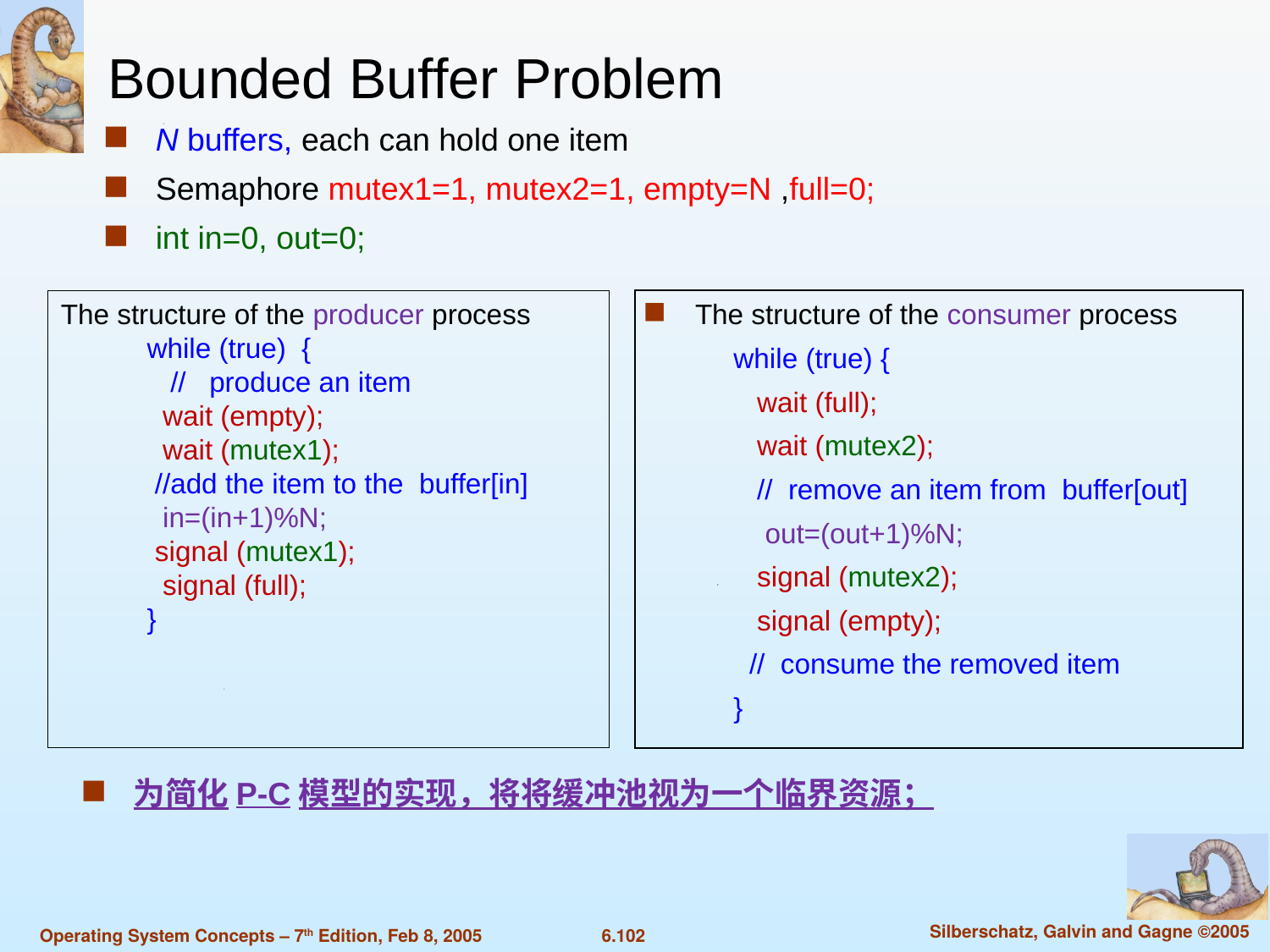

Bounded Buffer Problem
N buffers, each can hold one item
Semaphore mutex1=1, mutex2=1, empty=N ,full=0;
int in=0, out=0;
The structure of the producer process
           while (true)  {
              //   produce an item
             wait (empty);
             wait (mutex1);
            //add the item to the  buffer[in]
             in=(in+1)%N;
            signal (mutex1);
             signal (full);
           }
The structure of the consumer process
           while (true) {
              wait (full);
              wait (mutex2);
              //  remove an item from  buffer[out]
               out=(out+1)%N;
              signal (mutex2);
              signal (empty);
             //  consume the removed item
           }
为简化P-C模型的实现，将将缓冲池视为一个临界资源；